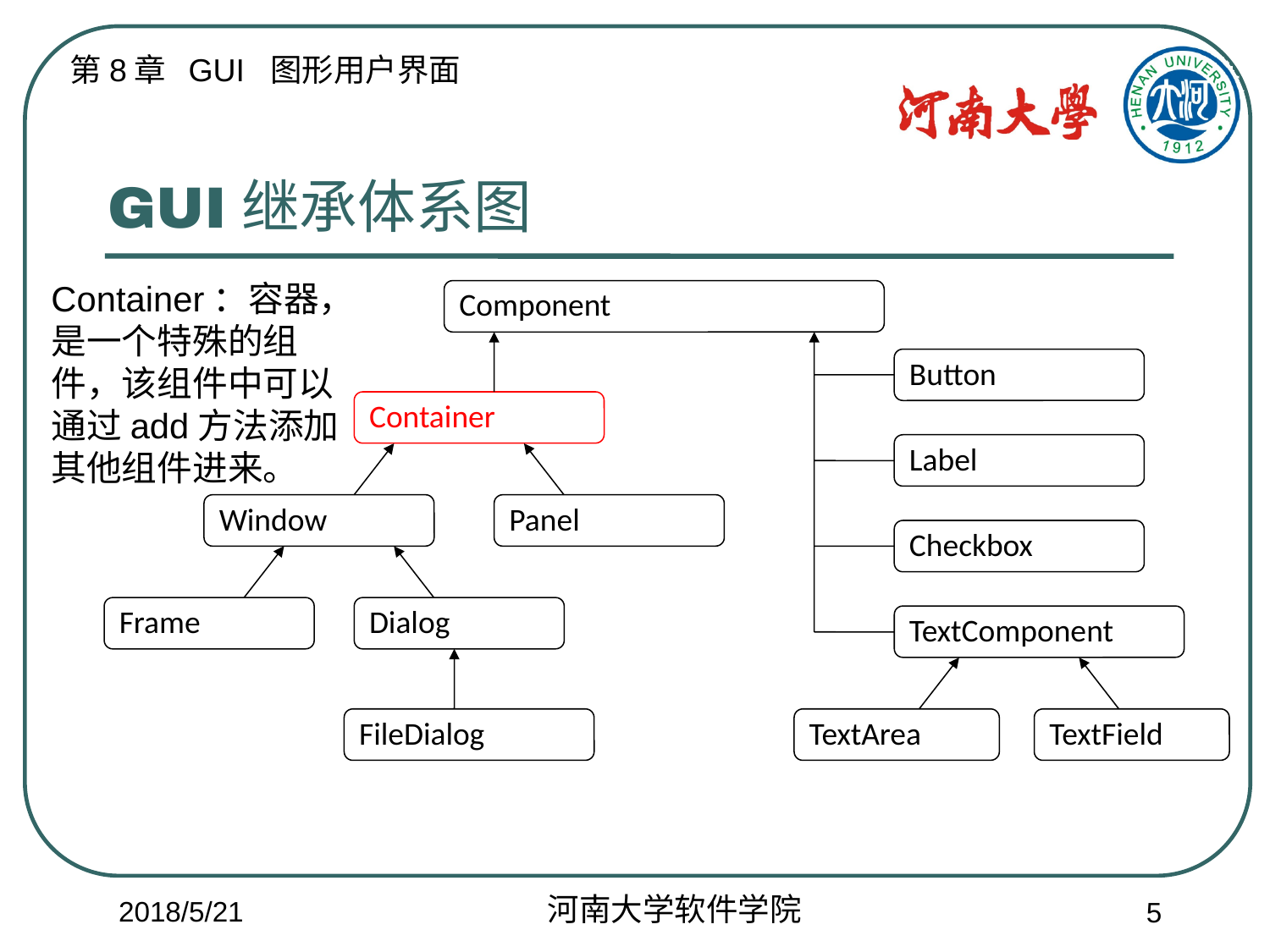

# GUI继承体系图
Container：容器，是一个特殊的组件，该组件中可以通过add方法添加其他组件进来。

Component

Button

Container
Label

Window
Panel
Checkbox

Frame
Dialog
TextComponent

FileDialog
TextArea
TextField
2018/5/21
5